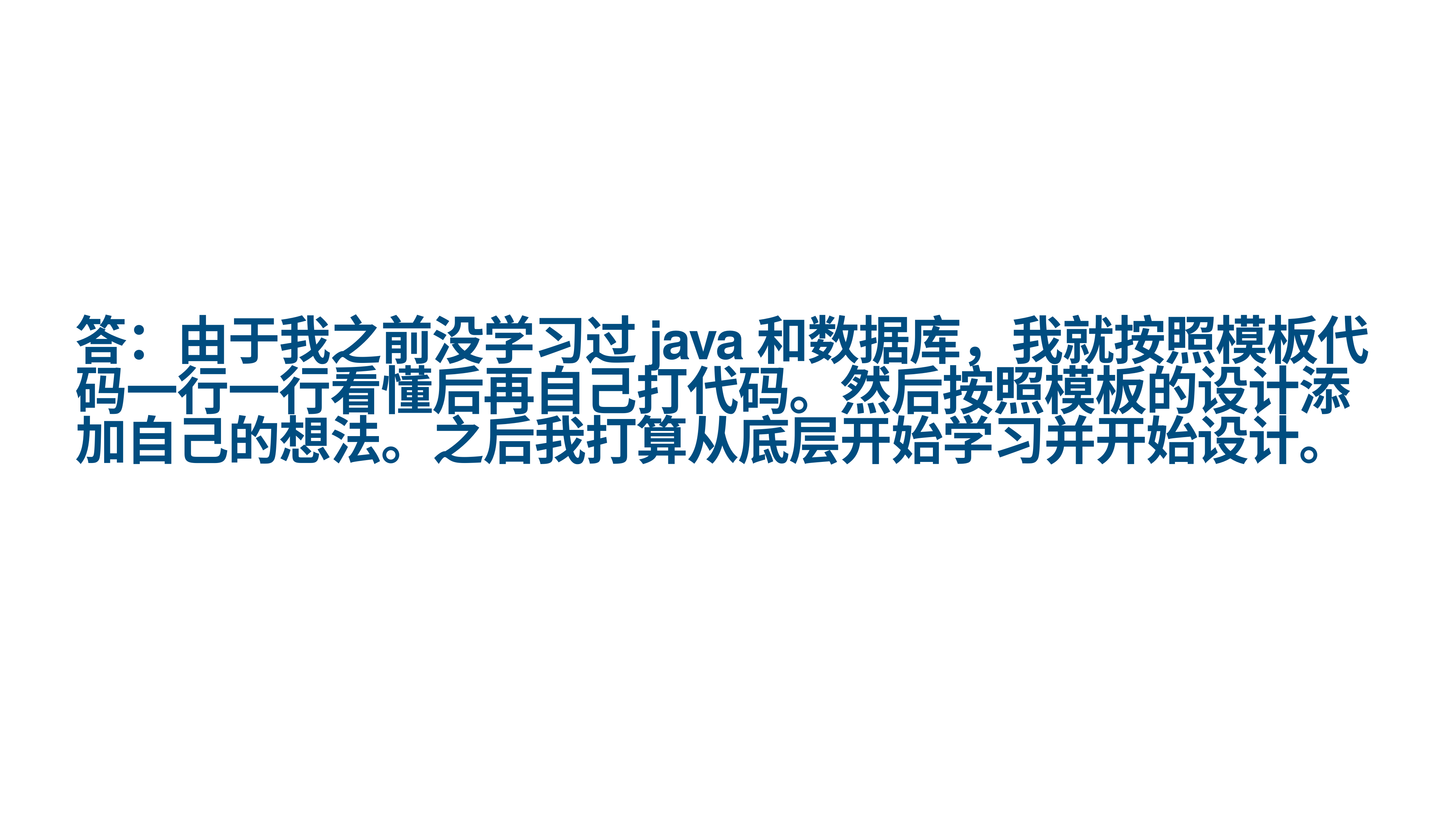

# 答：由于我之前没学习过java和数据库，我就按照模板代码一行一行看懂后再自己打代码。然后按照模板的设计添加自己的想法。之后我打算从底层开始学习并开始设计。